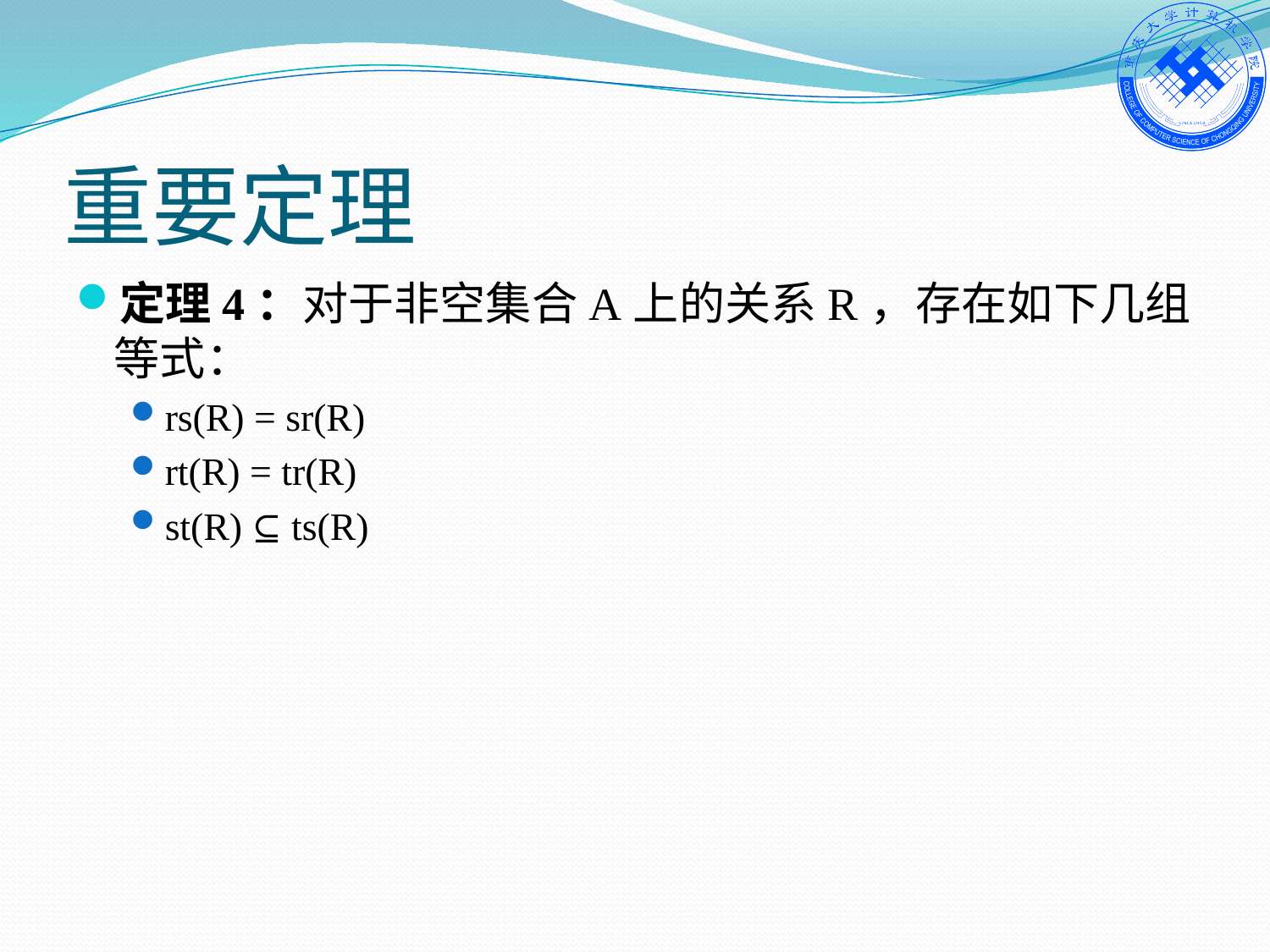

# 重要定理
定理4：对于非空集合A上的关系R，存在如下几组等式：
rs(R) = sr(R)
rt(R) = tr(R)
st(R) ⊆ ts(R)